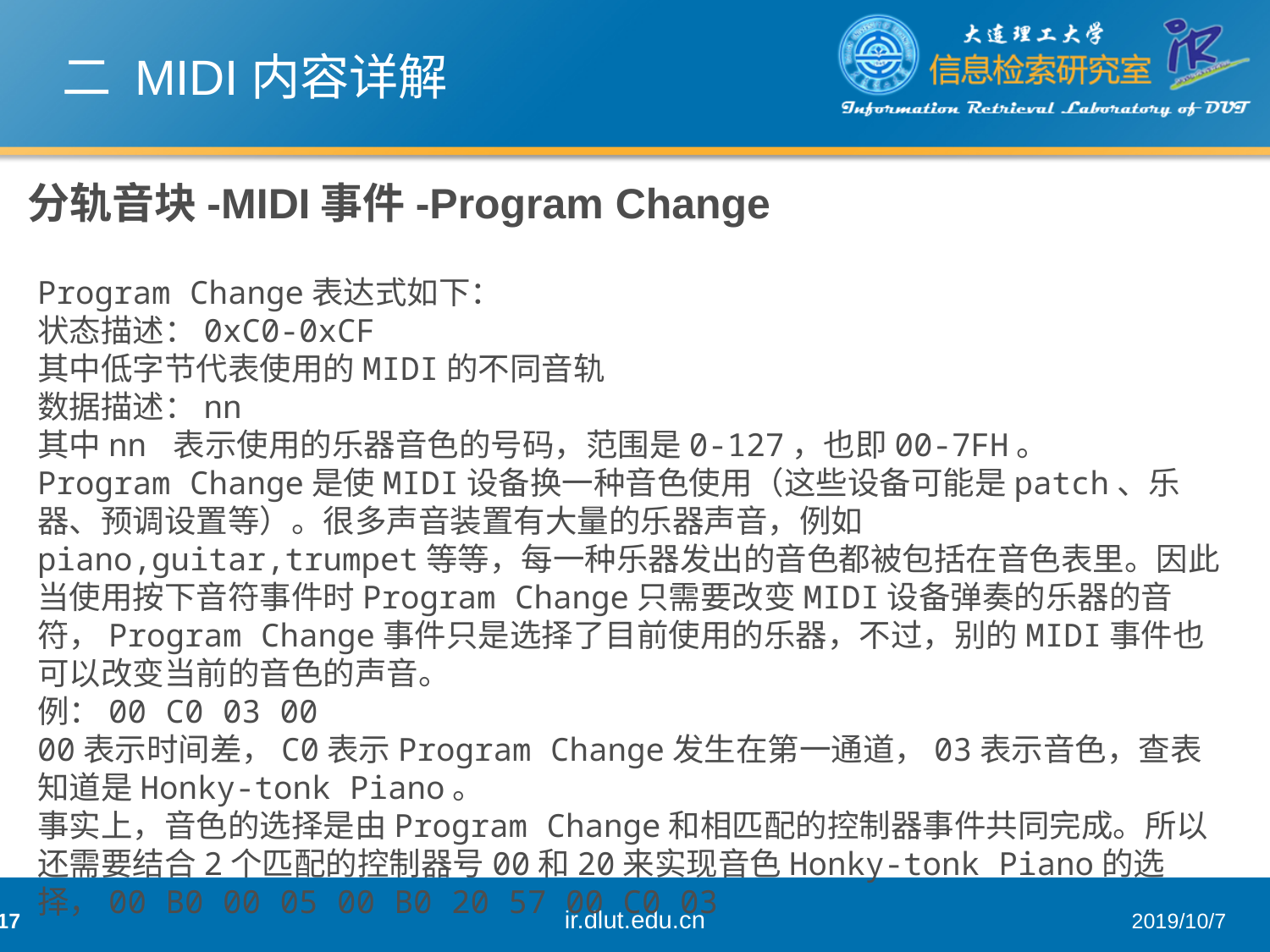

# 二 MIDI内容详解
分轨音块-MIDI事件-Program Change
Program Change表达式如下：
状态描述：0xC0-0xCF
其中低字节代表使用的MIDI的不同音轨
数据描述：nn
其中nn 表示使用的乐器音色的号码，范围是0-127，也即00-7FH。
Program Change是使MIDI设备换一种音色使用（这些设备可能是patch、乐器、预调设置等）。很多声音装置有大量的乐器声音，例如piano,guitar,trumpet等等，每一种乐器发出的音色都被包括在音色表里。因此当使用按下音符事件时Program Change只需要改变MIDI设备弹奏的乐器的音符，Program Change事件只是选择了目前使用的乐器，不过，别的MIDI事件也可以改变当前的音色的声音。
例：00 C0 03 00
00表示时间差，C0表示Program Change发生在第一通道，03表示音色，查表知道是Honky-tonk Piano。
事实上，音色的选择是由Program Change和相匹配的控制器事件共同完成。所以还需要结合2个匹配的控制器号00和20来实现音色Honky-tonk Piano的选择，00 B0 00 05 00 B0 20 57 00 C0 03